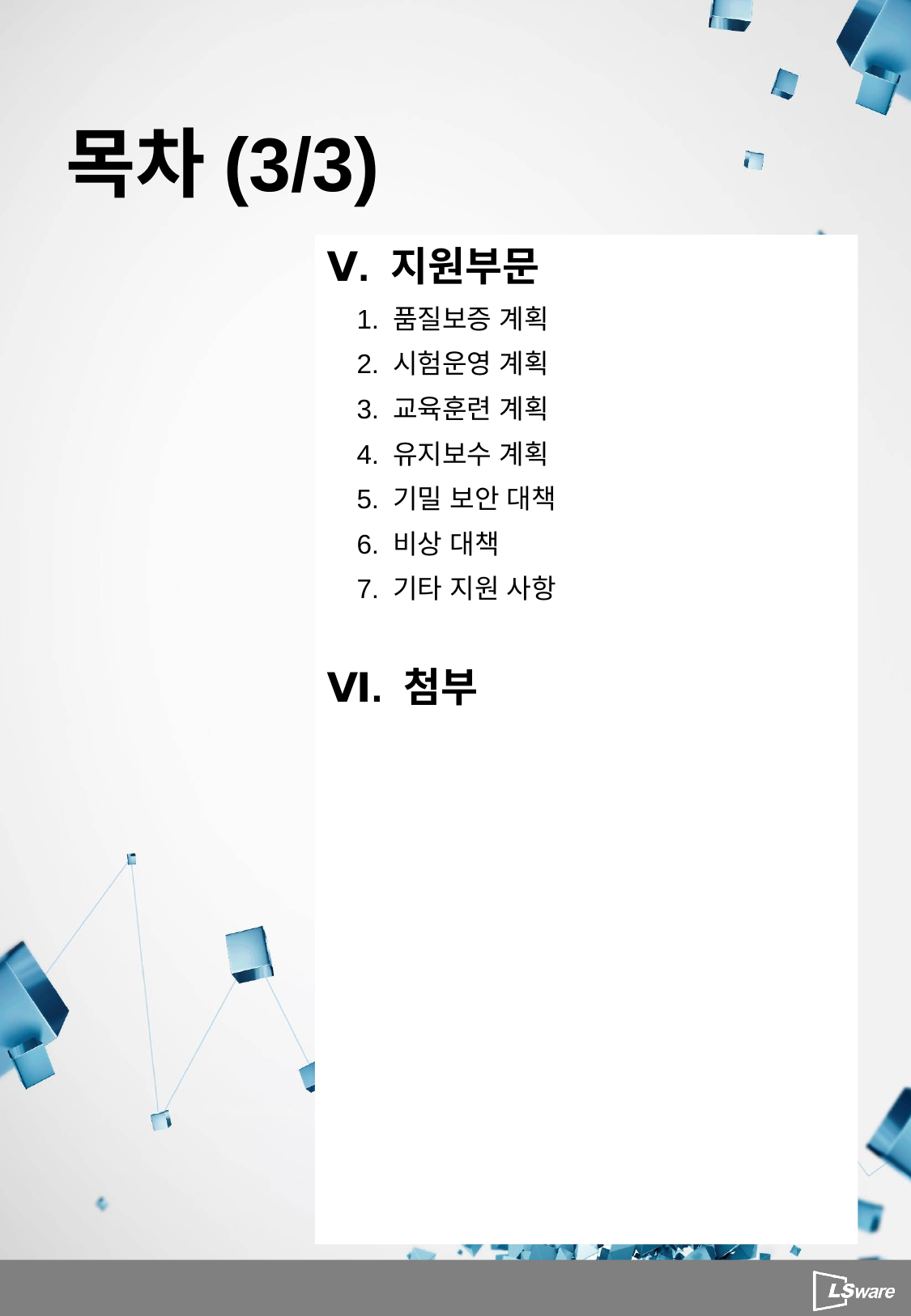

# 목차(3/3)
Ⅴ. 지원부문
    1. 품질보증 계획
    2. 시험운영 계획
    3. 교육훈련 계획
    4. 유지보수 계획
    5. 기밀 보안 대책
    6. 비상 대책
    7. 기타 지원 사항

Ⅵ. 첨부